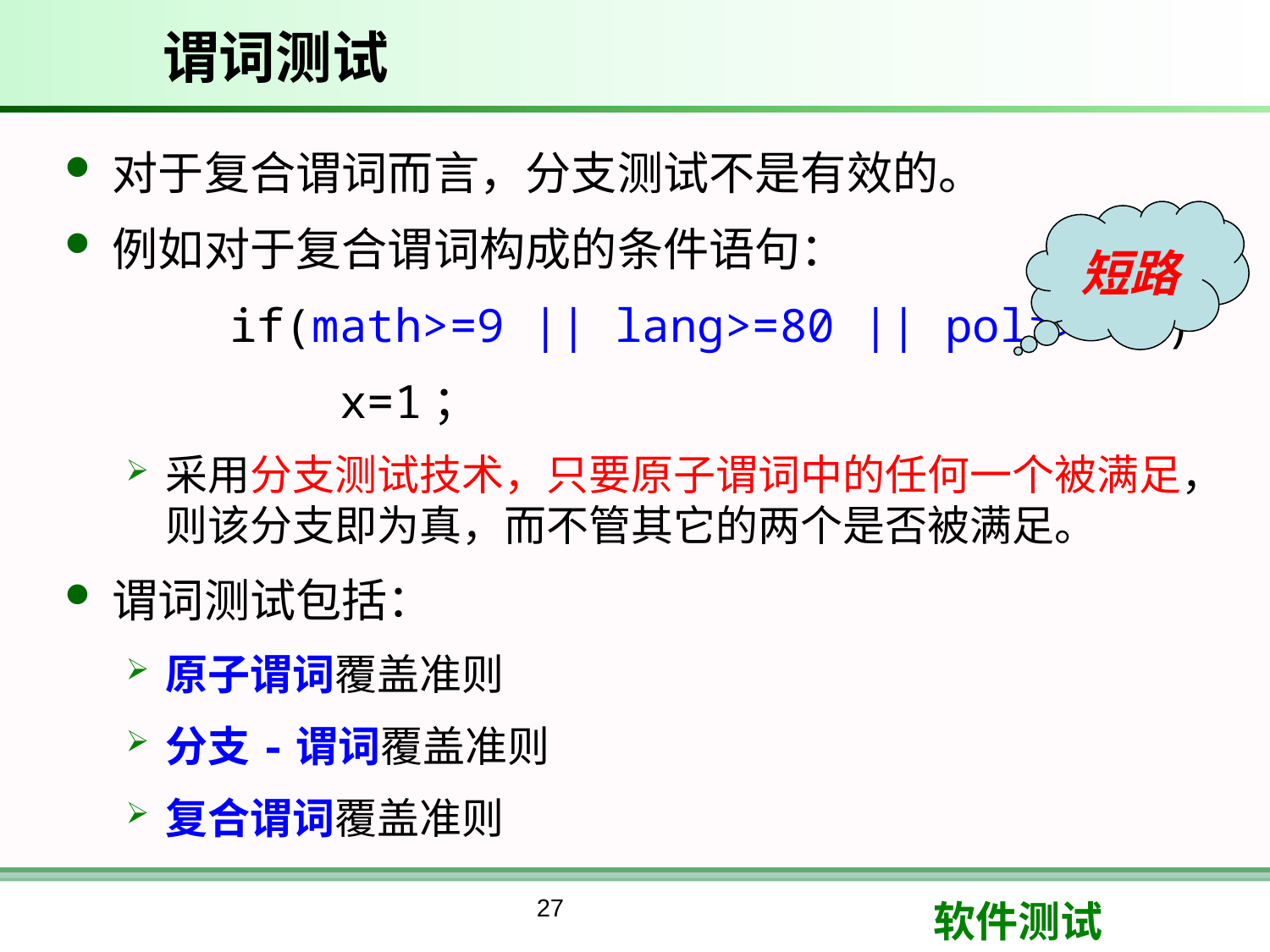

# 谓词测试
对于复合谓词而言，分支测试不是有效的。
例如对于复合谓词构成的条件语句：
      if(math>=9 || lang>=80 || poli>=75)
          x=1；
采用分支测试技术，只要原子谓词中的任何一个被满足，则该分支即为真，而不管其它的两个是否被满足。
谓词测试包括：
原子谓词覆盖准则
分支-谓词覆盖准则
复合谓词覆盖准则
短路
27